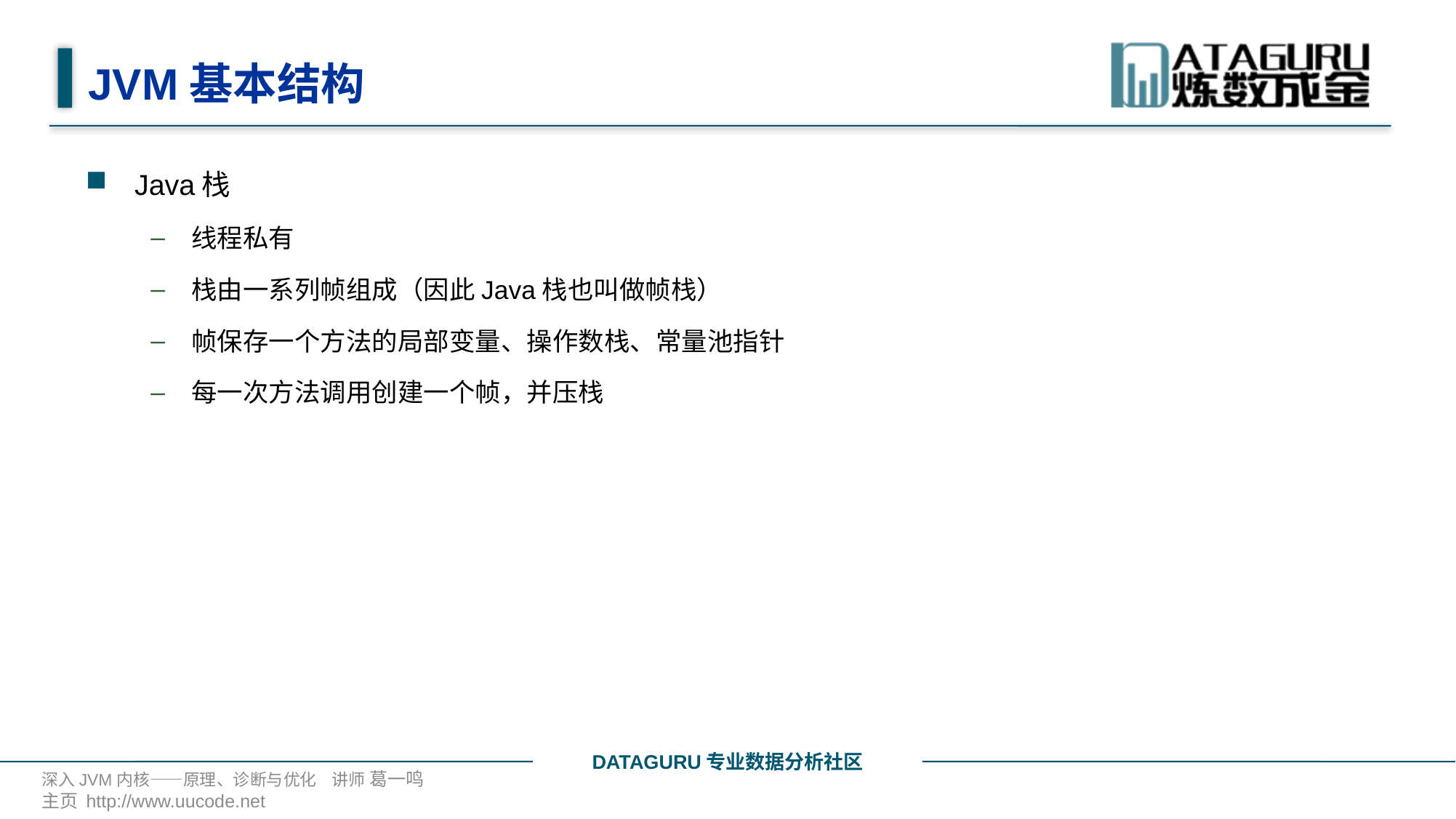

# JVM基本结构
Java栈
线程私有
栈由一系列帧组成（因此Java栈也叫做帧栈）
帧保存一个方法的局部变量、操作数栈、常量池指针
每一次方法调用创建一个帧，并压栈